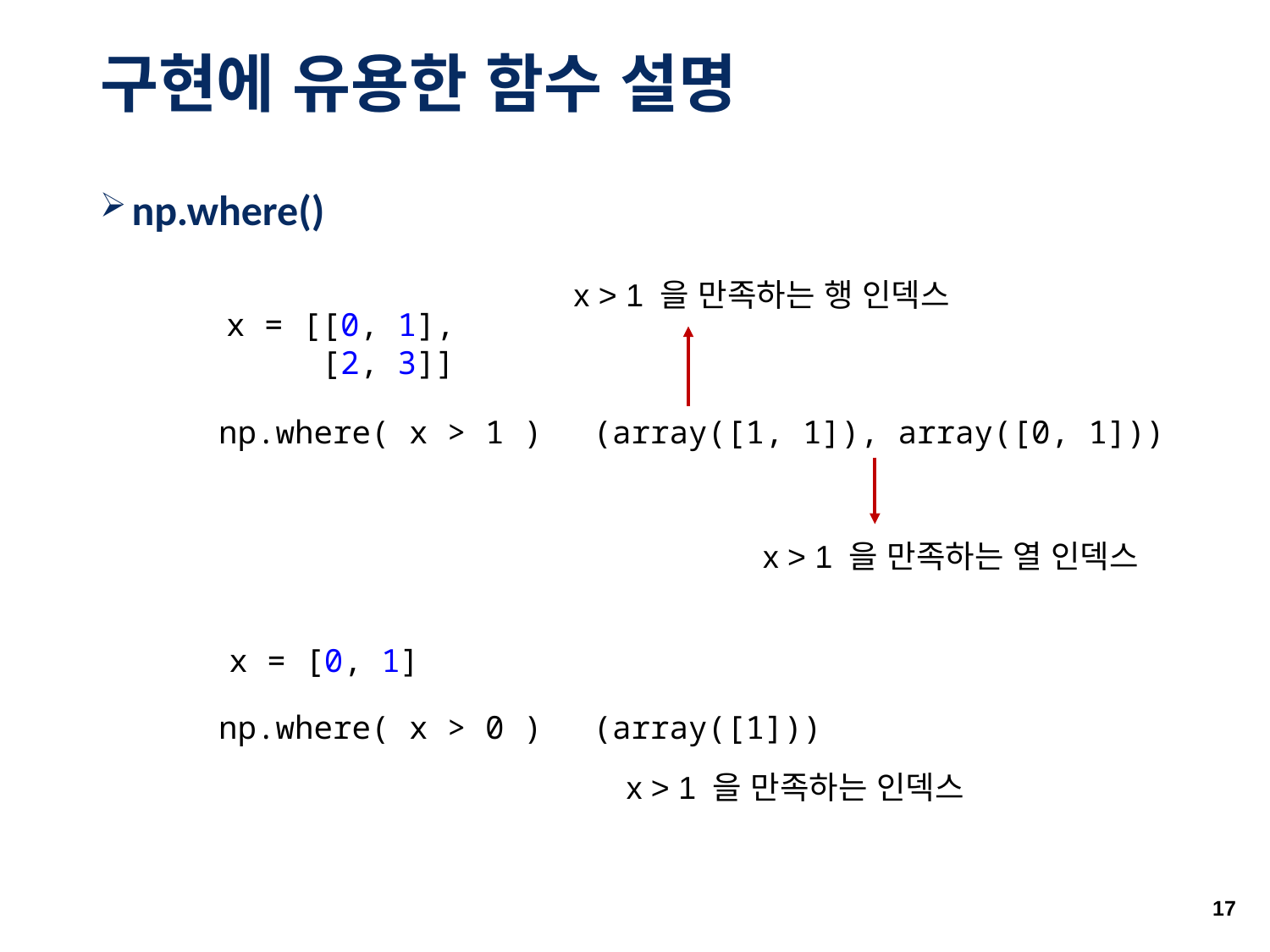

# 구현에 유용한 함수 설명
np.where()
x > 1 을 만족하는 행 인덱스
x = [[0, 1],
     [2, 3]]
np.where( x > 1 )
(array([1, 1]), array([0, 1]))
x > 1 을 만족하는 열 인덱스
x = [0, 1]
np.where( x > 0 )
(array([1]))
x > 1 을 만족하는 인덱스
17